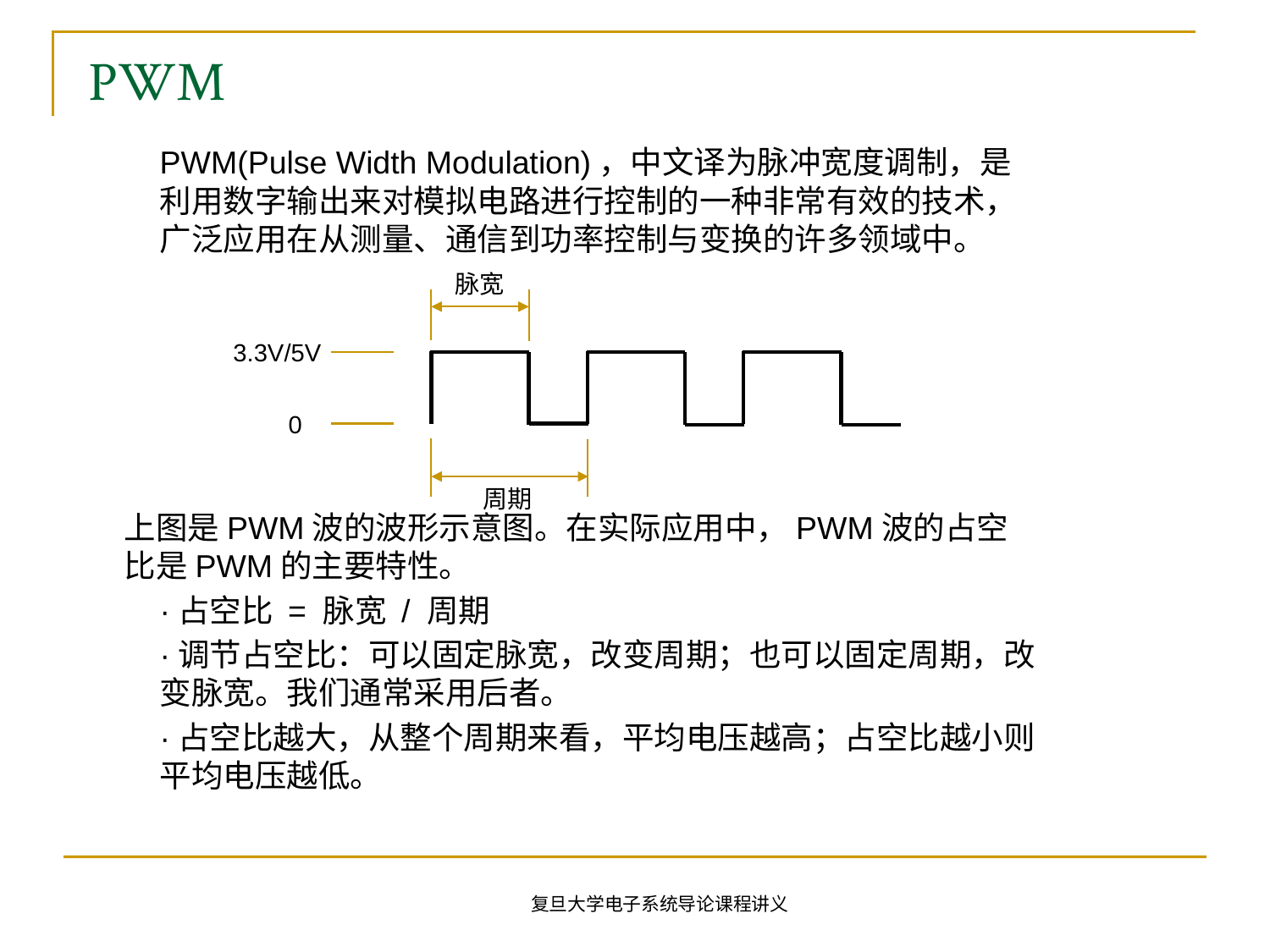

# PWM
	PWM(Pulse Width Modulation)，中文译为脉冲宽度调制，是利用数字输出来对模拟电路进行控制的一种非常有效的技术，广泛应用在从测量、通信到功率控制与变换的许多领域中。

上图是PWM波的波形示意图。在实际应用中，PWM波的占空比是PWM的主要特性。
	·占空比 = 脉宽 / 周期
	·调节占空比：可以固定脉宽，改变周期；也可以固定周期，改变脉宽。我们通常采用后者。
	·占空比越大，从整个周期来看，平均电压越高；占空比越小则平均电压越低。
脉宽
3.3V/5V
0
周期